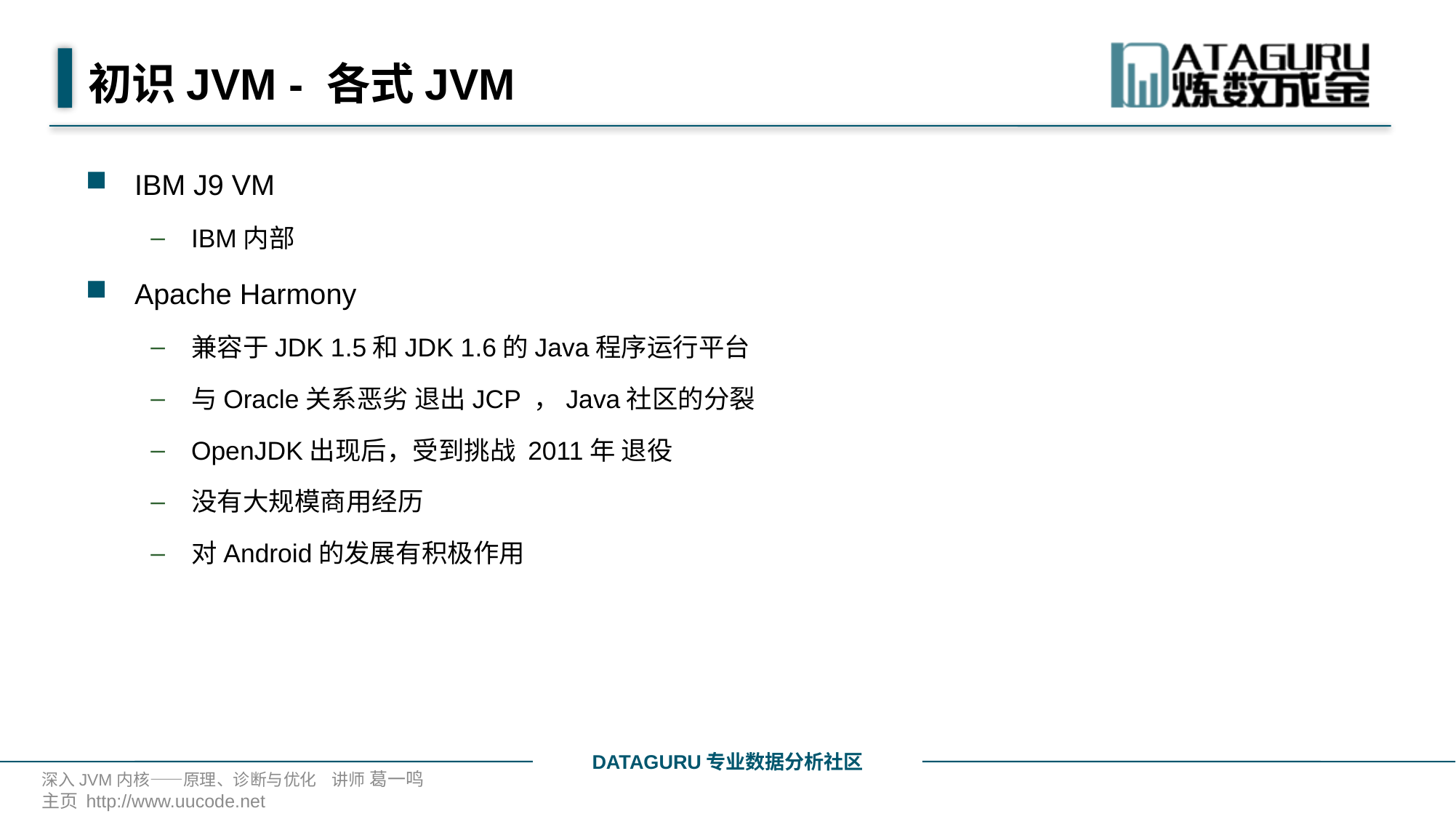

# 初识JVM - 各式JVM
IBM J9 VM
IBM内部
Apache Harmony
兼容于JDK 1.5和JDK 1.6的Java程序运行平台
与Oracle关系恶劣 退出JCP ，Java社区的分裂
OpenJDK出现后，受到挑战 2011年 退役
没有大规模商用经历
对Android的发展有积极作用